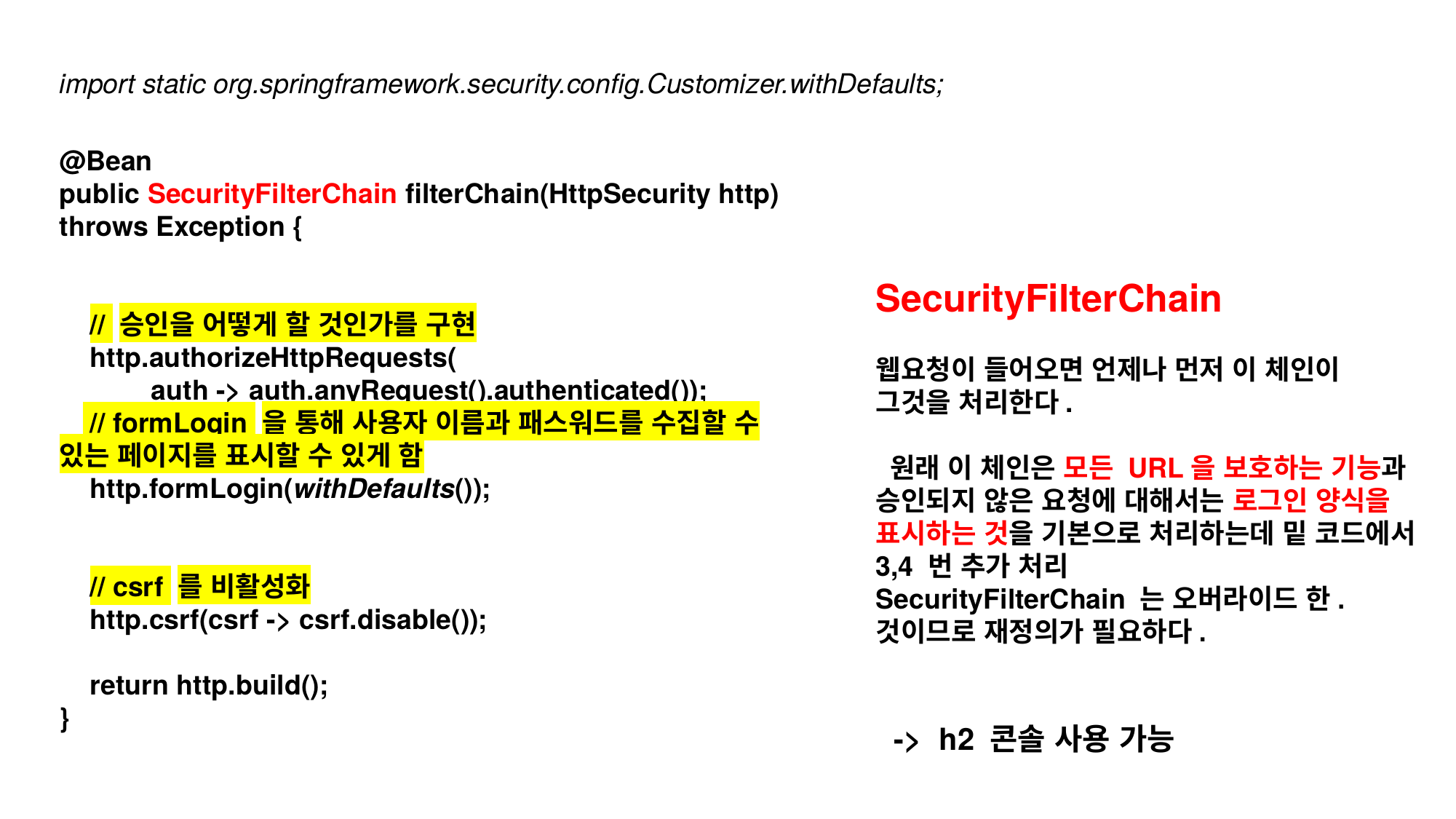

import static org.springframework.security.config.Customizer.withDefaults;
@Bean
public SecurityFilterChain filterChain(HttpSecurity http) throws Exception {

    // 승인을 어떻게 할 것인가를 구현
    http.authorizeHttpRequests(
            auth -> auth.anyRequest().authenticated());
    // formLogin 을 통해 사용자 이름과 패스워드를 수집할 수 있는 페이지를 표시할 수 있게 함
    http.formLogin(withDefaults());

    // csrf 를 비활성화
    http.csrf(csrf -> csrf.disable());

    return http.build();
}

SecurityFilterChain

웹요청이 들어오면 언제나 먼저 이 체인이 그것을 처리한다.

 원래 이 체인은 모든 URL을 보호하는 기능과 승인되지 않은 요청에 대해서는 로그인 양식을 표시하는 것을 기본으로 처리하는데 밑 코드에서 3,4 번 추가 처리
SecurityFilterChain 는 오버라이드 한. 것이므로 재정의가 필요하다.
->  h2 콘솔 사용 가능